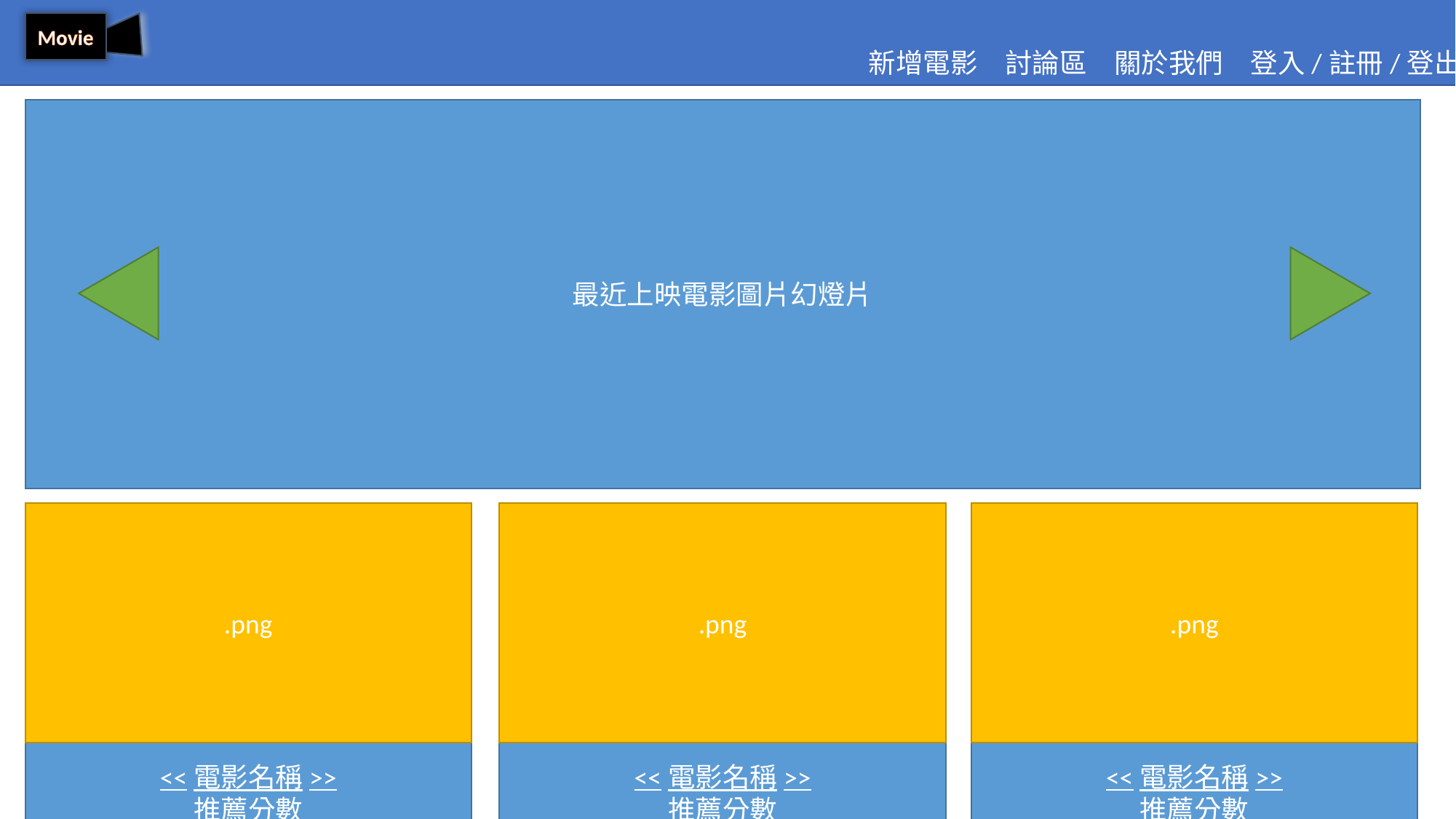

Movie

新增電影　討論區　關於我們　登入/註冊/登出
最近上映電影圖片幻燈片

.png
.png
<<電影名稱>>
推薦分數
0.0
.png
<<電影名稱>>
推薦分數
3.5
<<電影名稱>>
推薦分數
5.0

聯絡資訊
IG　FaceBook　gmail　github
 線上回覆時間
9:00 ~ 18:00